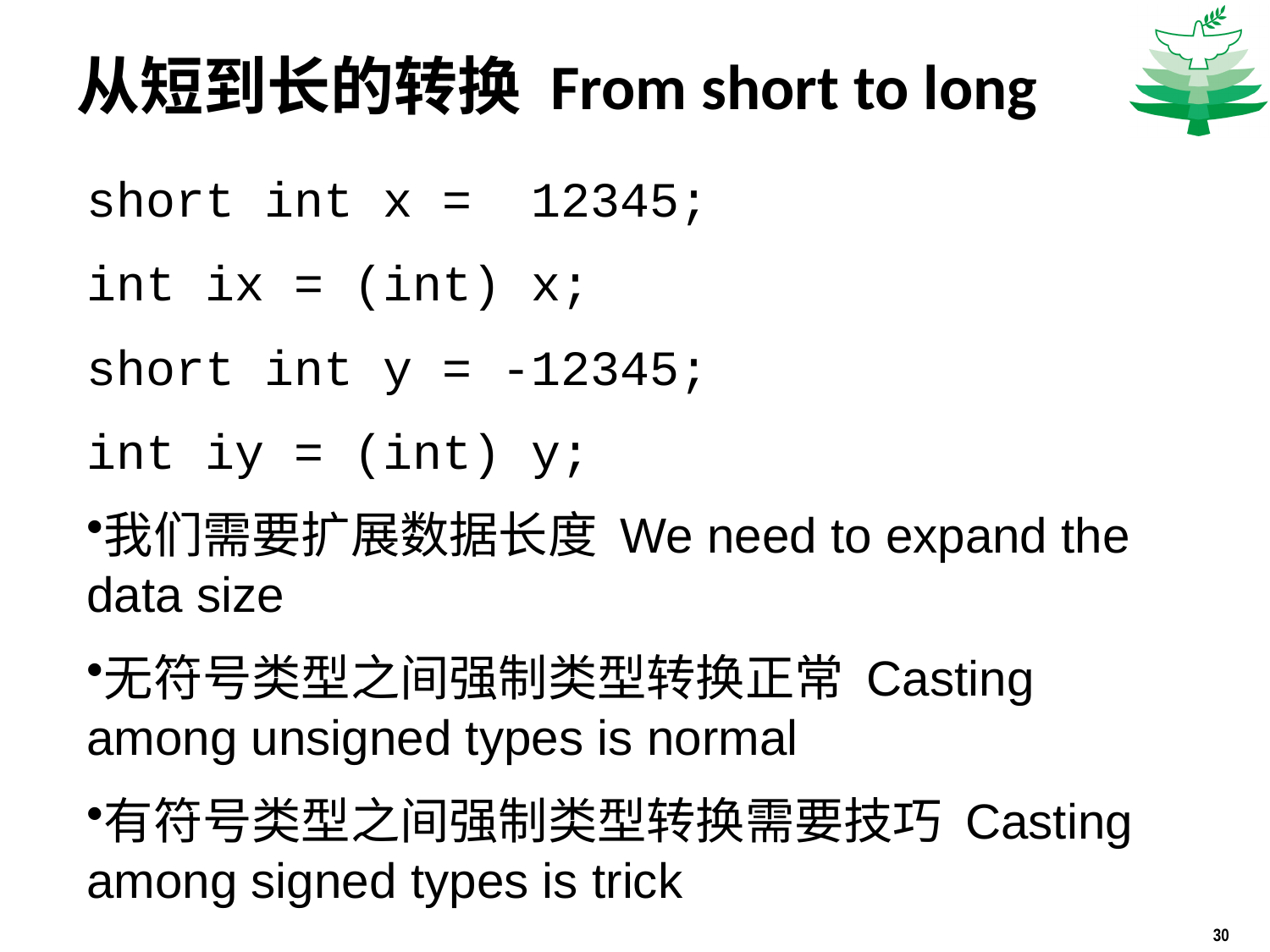

# 从短到长的转换 From short to long
short int x =  12345;
int ix = (int) x;
short int y = -12345;
int iy = (int) y;
我们需要扩展数据长度 We need to expand the data size
无符号类型之间强制类型转换正常 Casting among unsigned types is normal
有符号类型之间强制类型转换需要技巧 Casting among signed types is trick